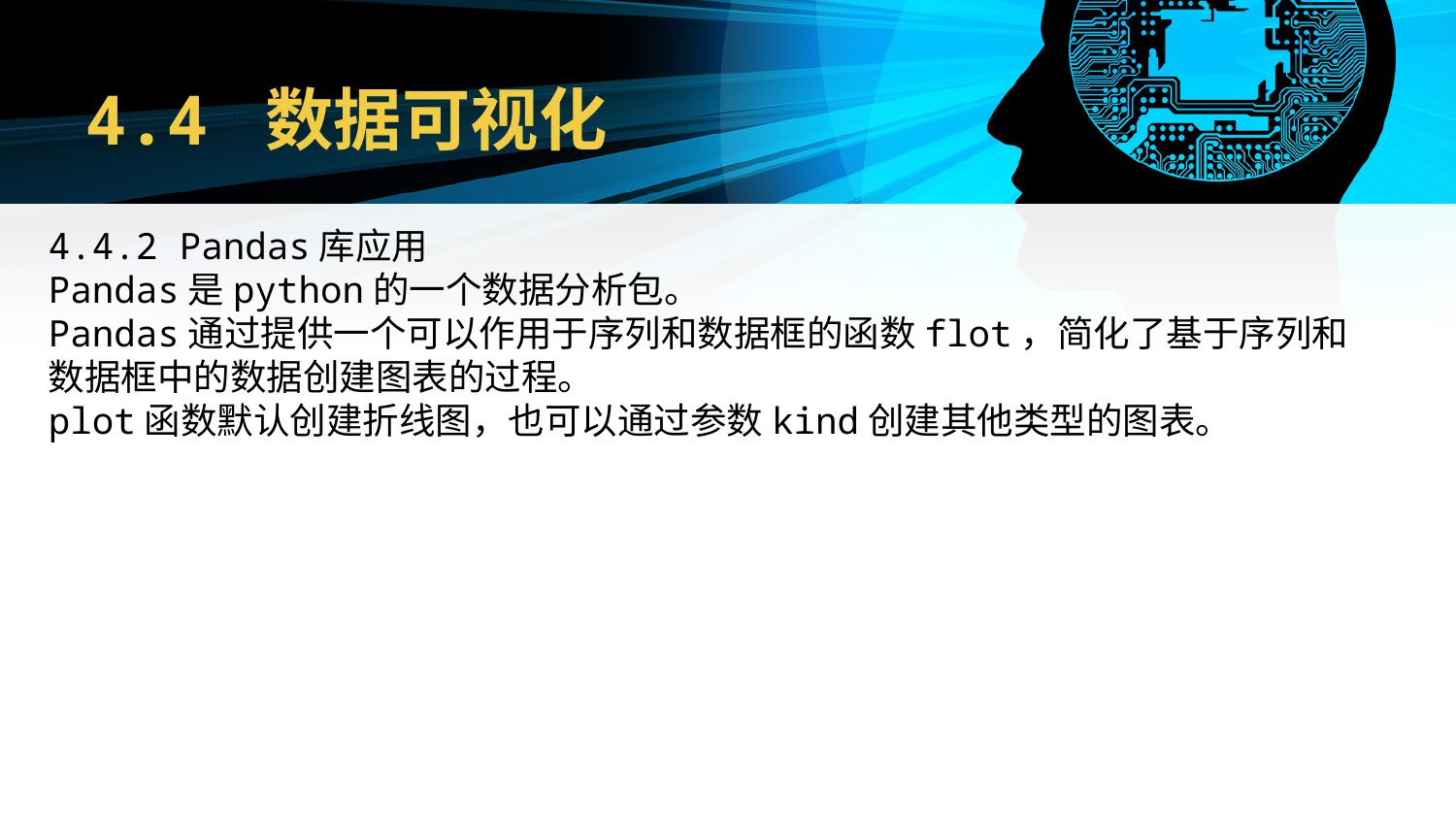

# 4.4 数据可视化
4.4.2 Pandas库应用
Pandas是python的一个数据分析包。
Pandas通过提供一个可以作用于序列和数据框的函数flot，简化了基于序列和数据框中的数据创建图表的过程。
plot函数默认创建折线图，也可以通过参数kind创建其他类型的图表。